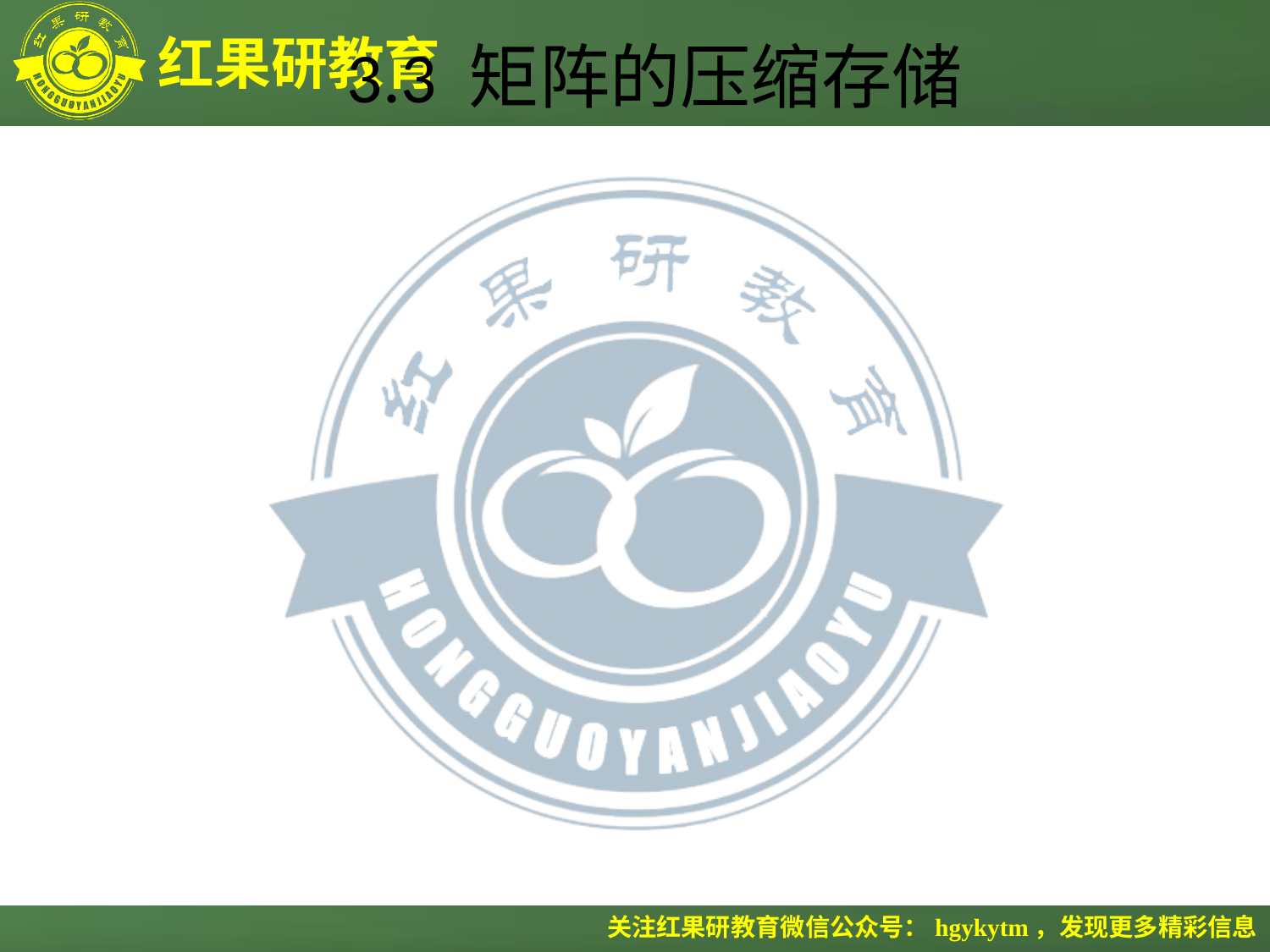

# 3.3 矩阵的压缩存储
问题提出：
在科学与工程计算问题中，矩阵是一种常用的数学对象，在高级语言编制程序时，简单而又自然的方法，就是将一个矩阵描述为一个二维数组。
矩阵在这种存储表示之下，可以对其元素进行随机存取，各种矩阵运算也非常简单，并且存储的密度为1。
两类矩阵的压缩存储
特殊矩阵
稀疏矩阵